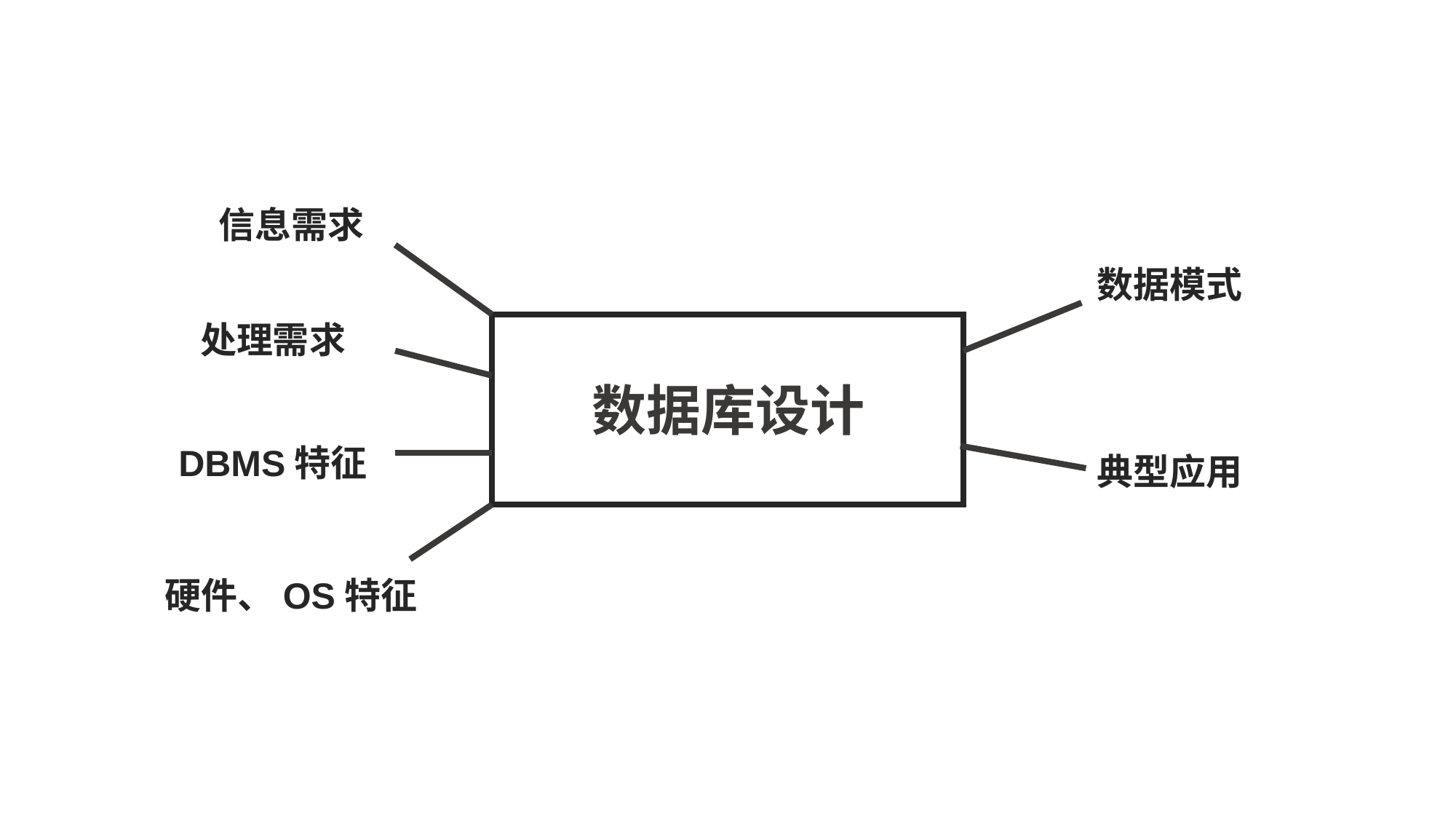

信息需求
数据模式
处理需求

数据库设计
DBMS特征
典型应用
硬件、OS特征